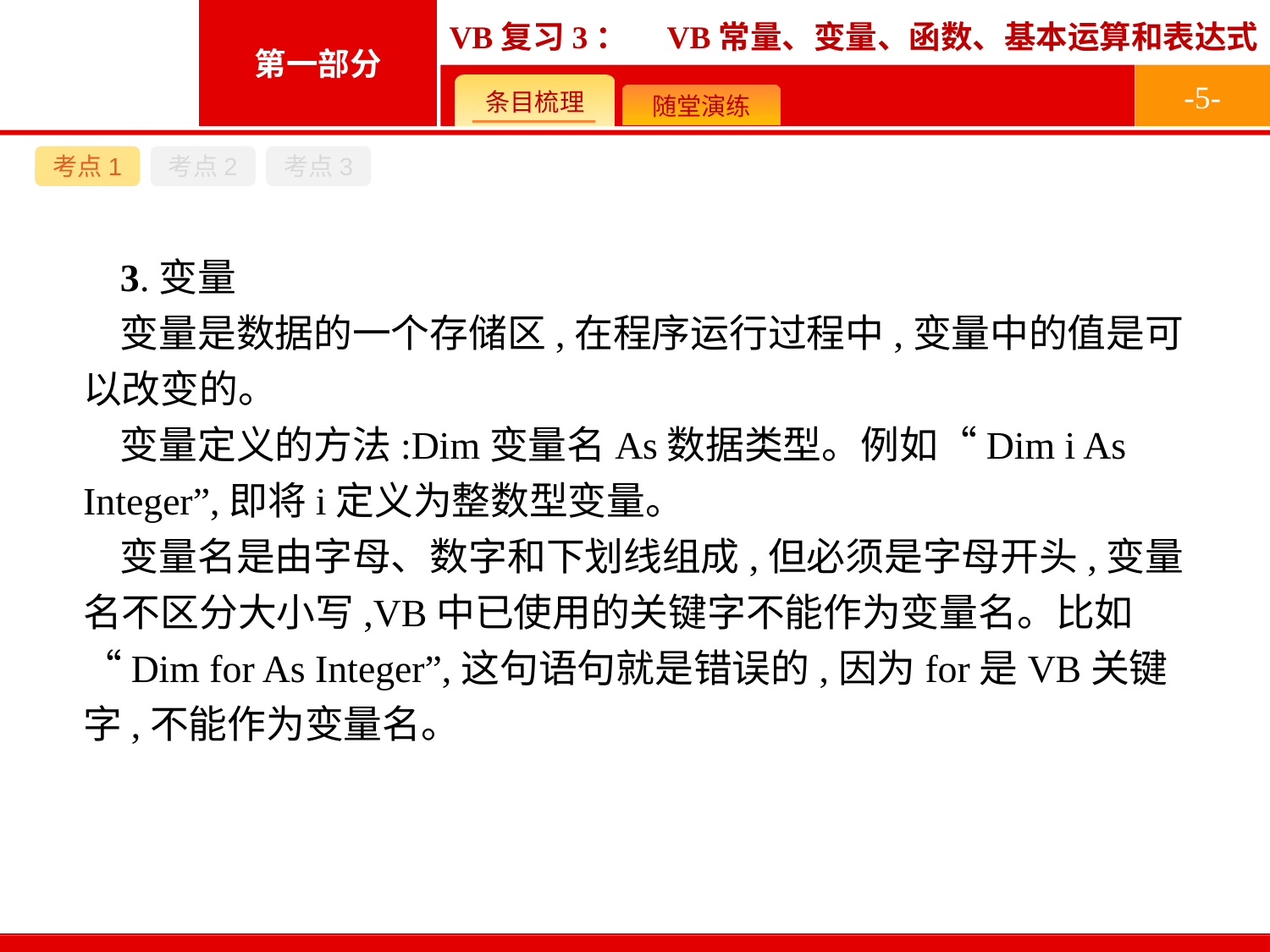

-5-
考点1
考点2
考点3
3.变量
变量是数据的一个存储区,在程序运行过程中,变量中的值是可以改变的。
变量定义的方法:Dim变量名As数据类型。例如“Dim i As Integer”,即将i定义为整数型变量。
变量名是由字母、数字和下划线组成,但必须是字母开头,变量名不区分大小写,VB中已使用的关键字不能作为变量名。比如“Dim for As Integer”,这句语句就是错误的,因为for是VB关键字,不能作为变量名。